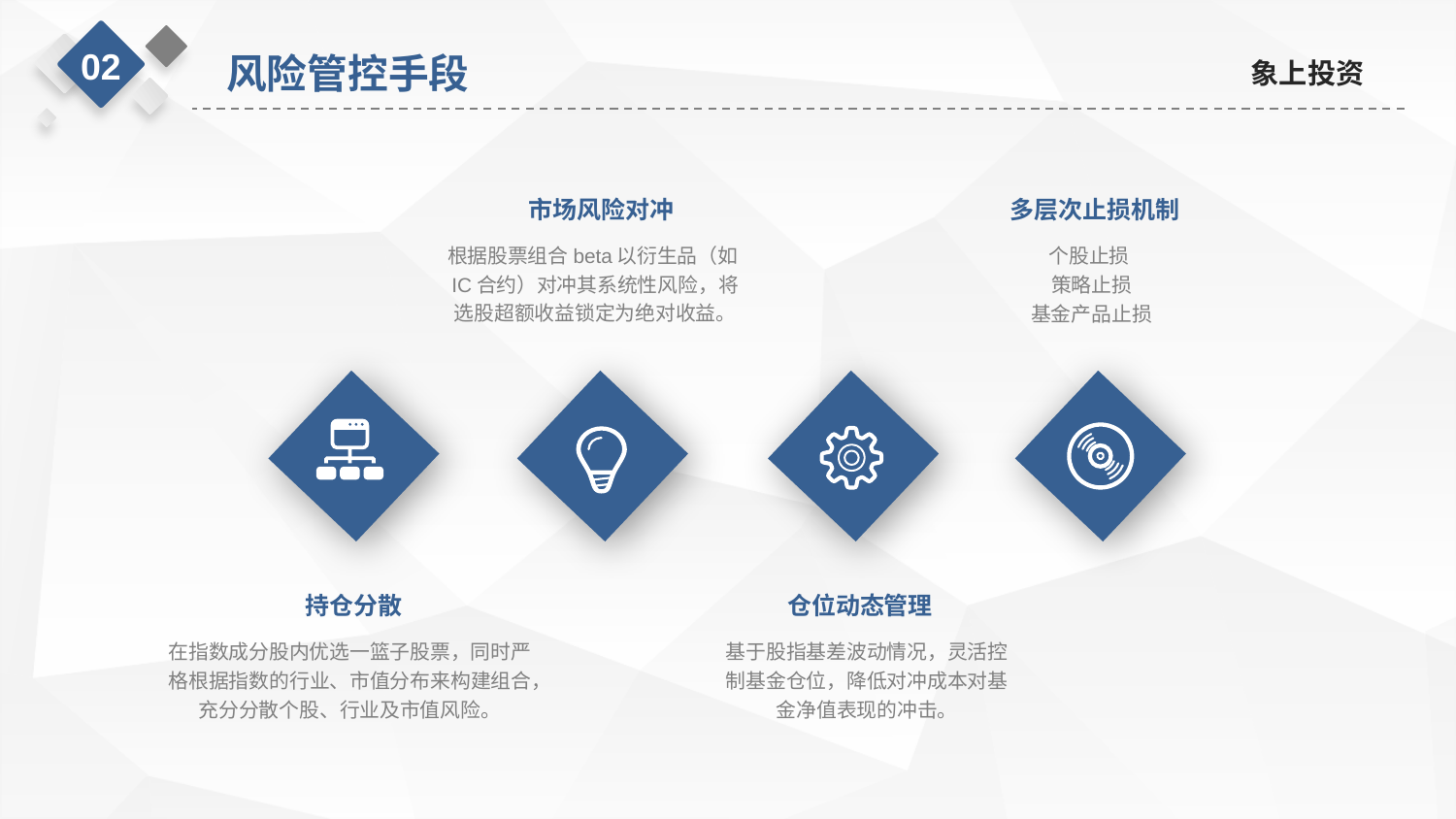

02

风险管控手段
象上投资
市场风险对冲
多层次止损机制
根据股票组合beta以衍生品（如IC合约）对冲其系统性风险，将选股超额收益锁定为绝对收益。
个股止损
策略止损
基金产品止损

持仓分散
仓位动态管理
在指数成分股内优选一篮子股票，同时严格根据指数的行业、市值分布来构建组合，充分分散个股、行业及市值风险。
基于股指基差波动情况，灵活控制基金仓位，降低对冲成本对基金净值表现的冲击。